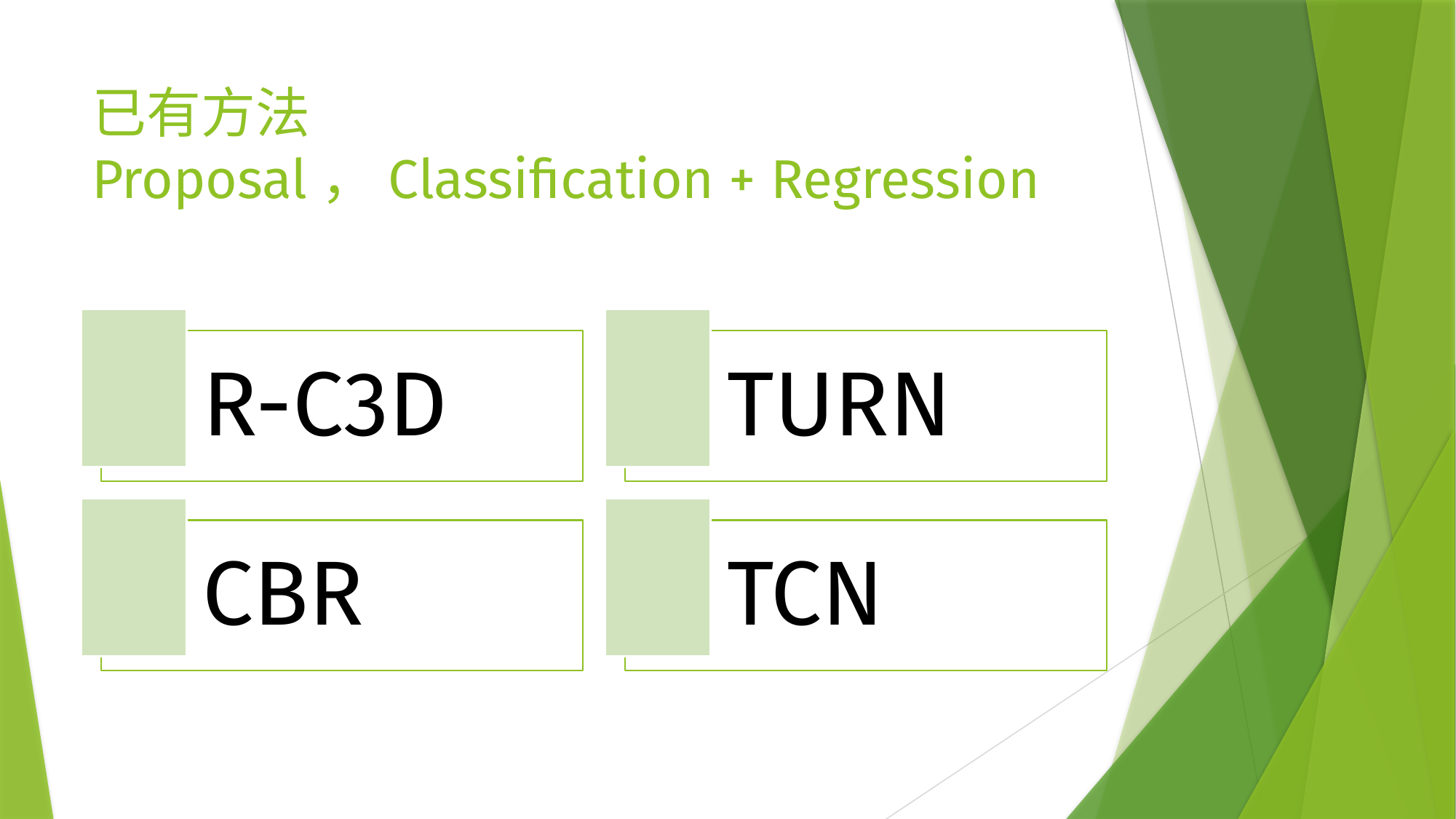

# 已有方法 Proposal，Classification + Regression
R-C3D
TURN
CBR
TCN